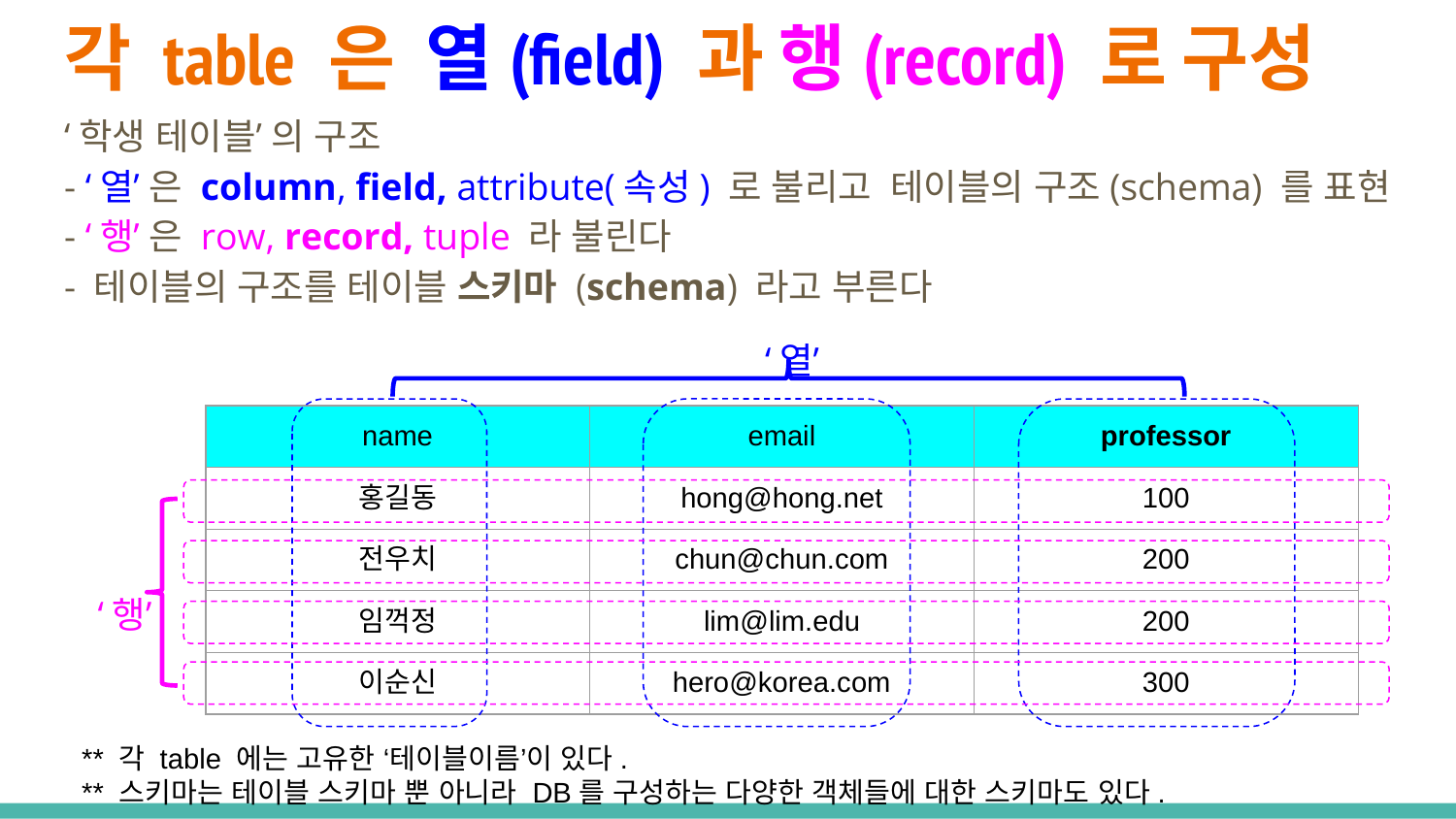

# 각 table 은  열(field) 과 행(record) 로 구성
‘학생 테이블’ 의 구조
- ‘열’ 은 column, field, attribute(속성) 로 불리고  테이블의 구조(schema) 를 표현
- ‘행’ 은 row, record, tuple 라 불린다
- 테이블의 구조를 테이블 스키마 (schema) 라고 부른다
‘열’

| name | email | professor |
| --- | --- | --- |
| 홍길동 | hong@hong.net | 100 |
| 전우치 | chun@chun.com | 200 |
| 임꺽정 | lim@lim.edu | 200 |
| 이순신 | hero@korea.com | 300 |

‘행’

** 각 table 에는 고유한 ‘테이블이름’이 있다.
** 스키마는 테이블 스키마 뿐 아니라 DB를 구성하는 다양한 객체들에 대한 스키마도 있다.